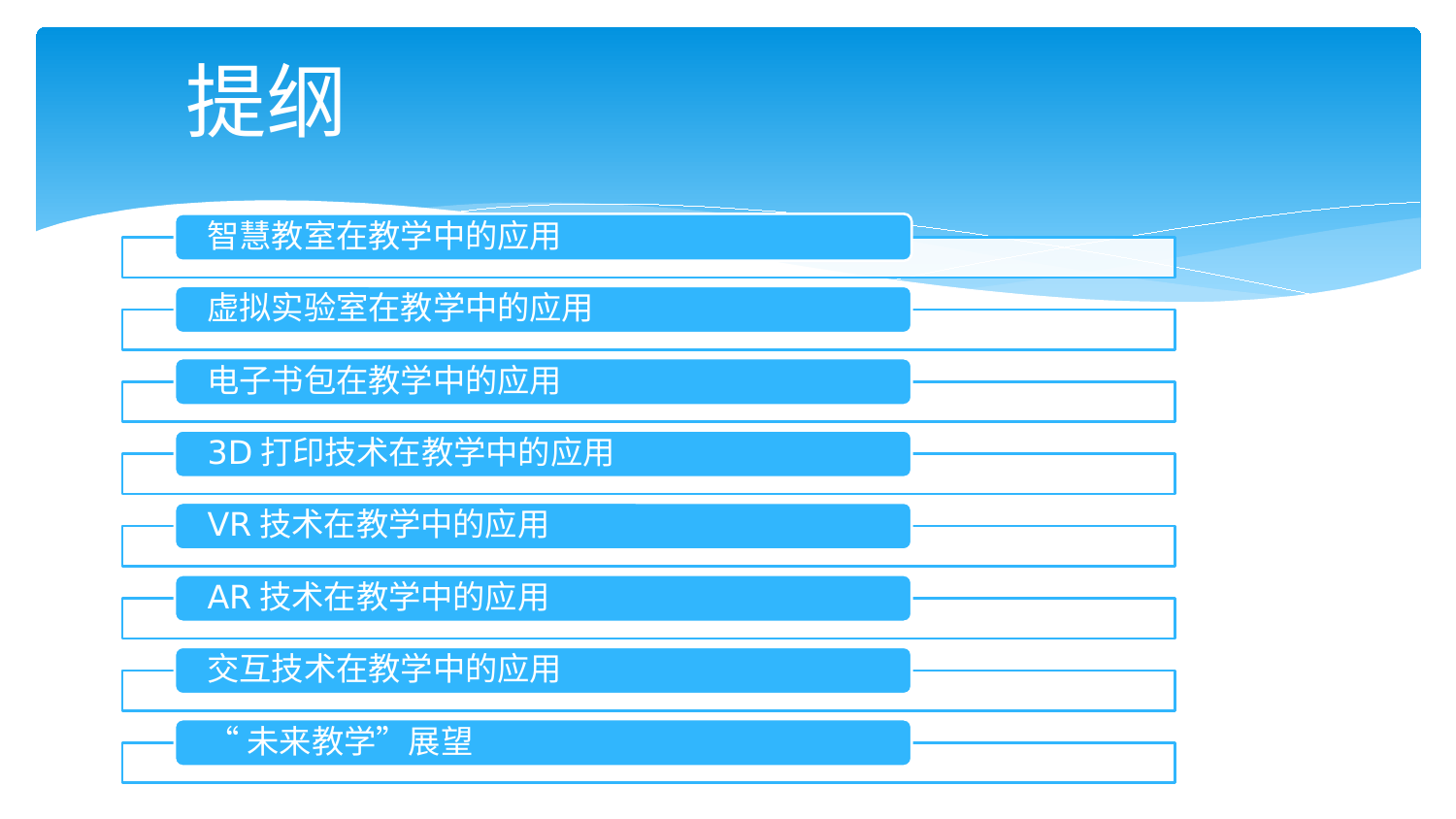

# 提纲
智慧教室在教学中的应用
虚拟实验室在教学中的应用
电子书包在教学中的应用
3D打印技术在教学中的应用
VR技术在教学中的应用
AR技术在教学中的应用
交互技术在教学中的应用
“未来教学”展望